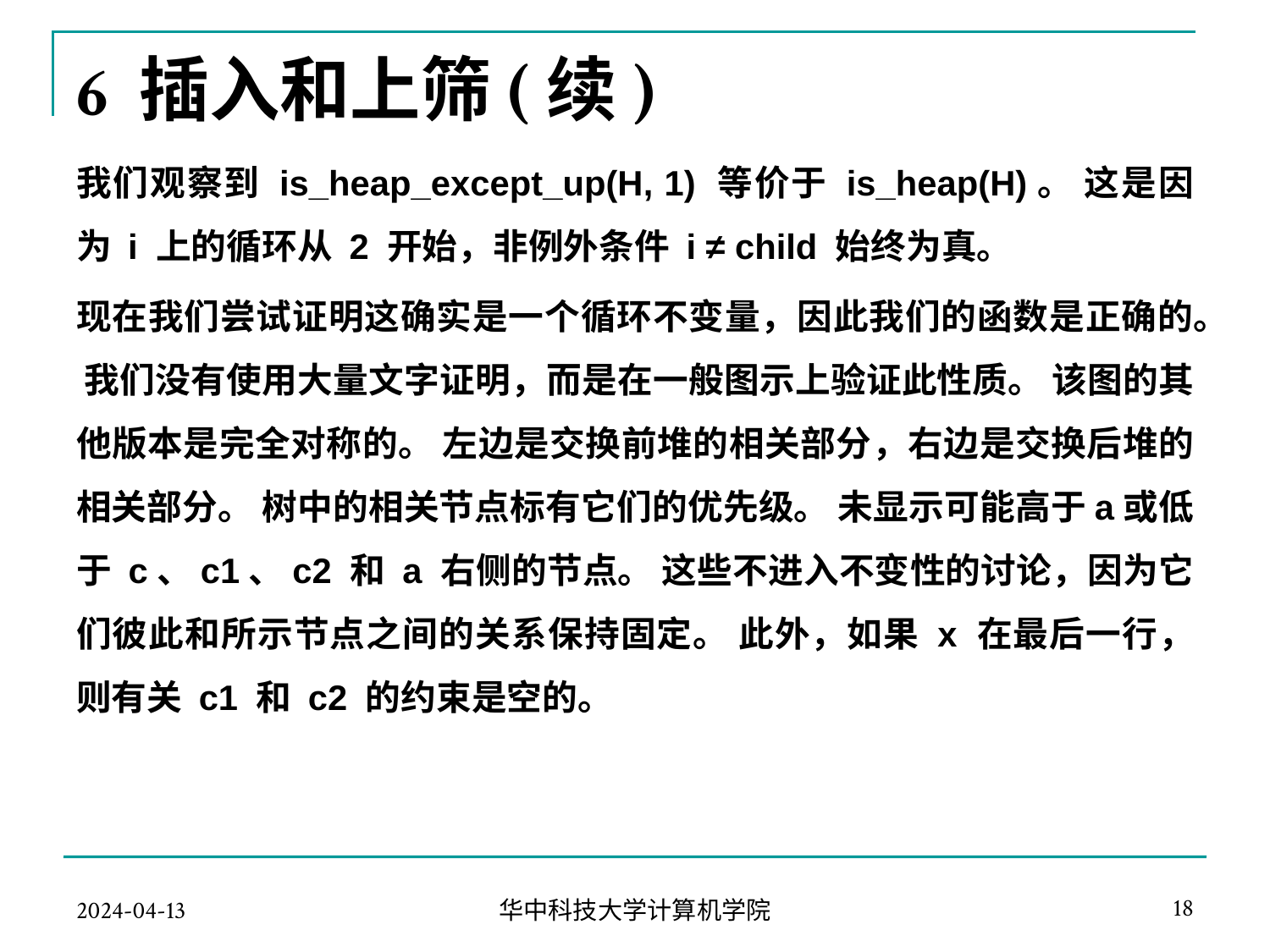

# 6 插入和上筛(续)
我们观察到 is_heap_except_up(H, 1) 等价于 is_heap(H)。 这是因为 i 上的循环从 2 开始，非例外条件 i ≠ child 始终为真。
现在我们尝试证明这确实是一个循环不变量，因此我们的函数是正确的。 我们没有使用大量文字证明，而是在一般图示上验证此性质。 该图的其他版本是完全对称的。 左边是交换前堆的相关部分，右边是交换后堆的相关部分。 树中的相关节点标有它们的优先级。 未显示可能高于a或低于 c、c1、c2 和 a 右侧的节点。 这些不进入不变性的讨论，因为它们彼此和所示节点之间的关系保持固定。 此外，如果 x 在最后一行，则有关 c1 和 c2 的约束是空的。
2024-04-13
18
华中科技大学计算机学院